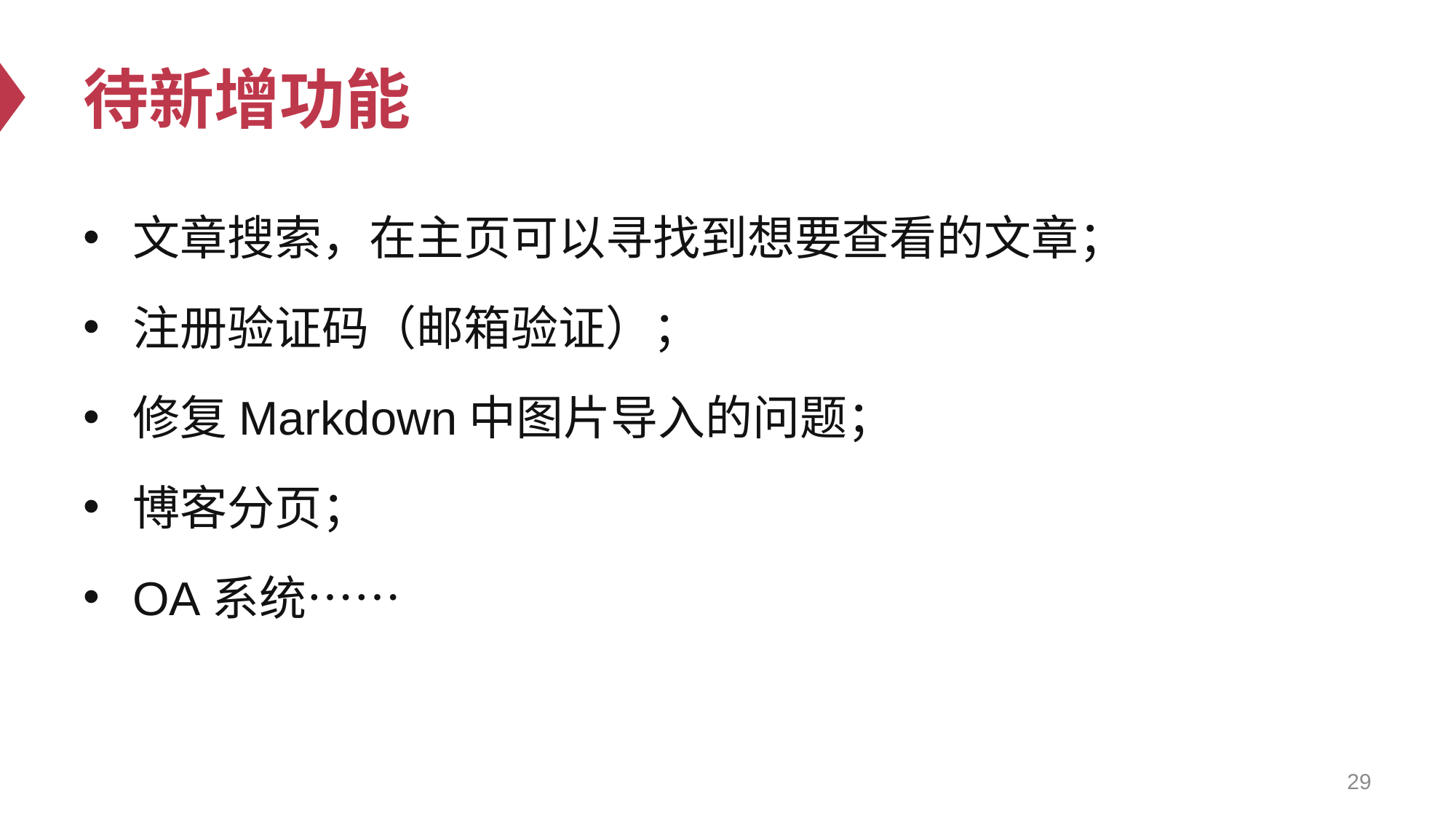

# 待新增功能
文章搜索，在主页可以寻找到想要查看的文章；
注册验证码（邮箱验证）；
修复Markdown中图片导入的问题；
博客分页；
OA系统……

29